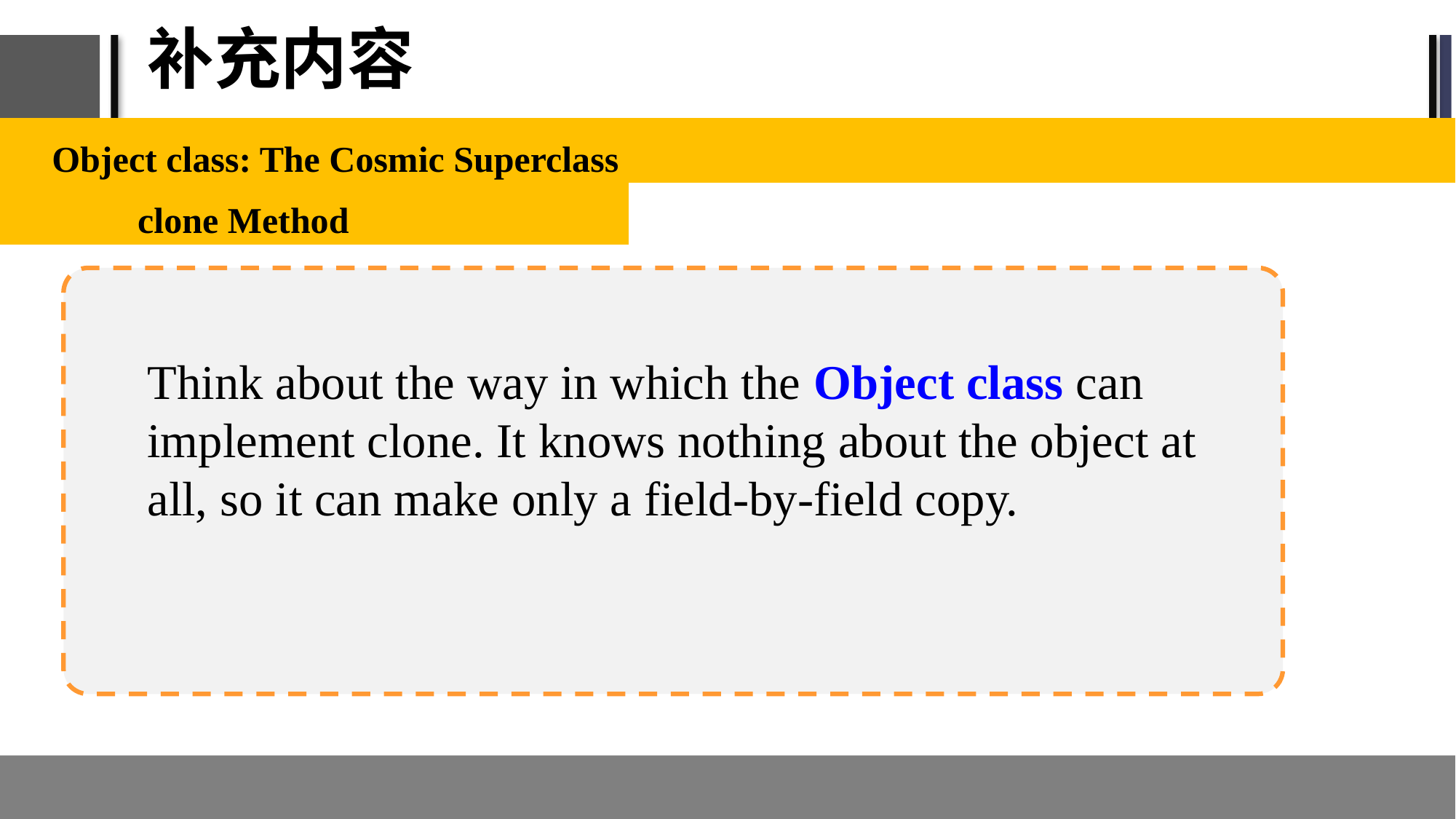

# 补充内容

Object class: The Cosmic Superclass

	clone Method

Think about the way in which the Object class can implement clone. It knows nothing about the object at all, so it can make only a field-by-field copy.